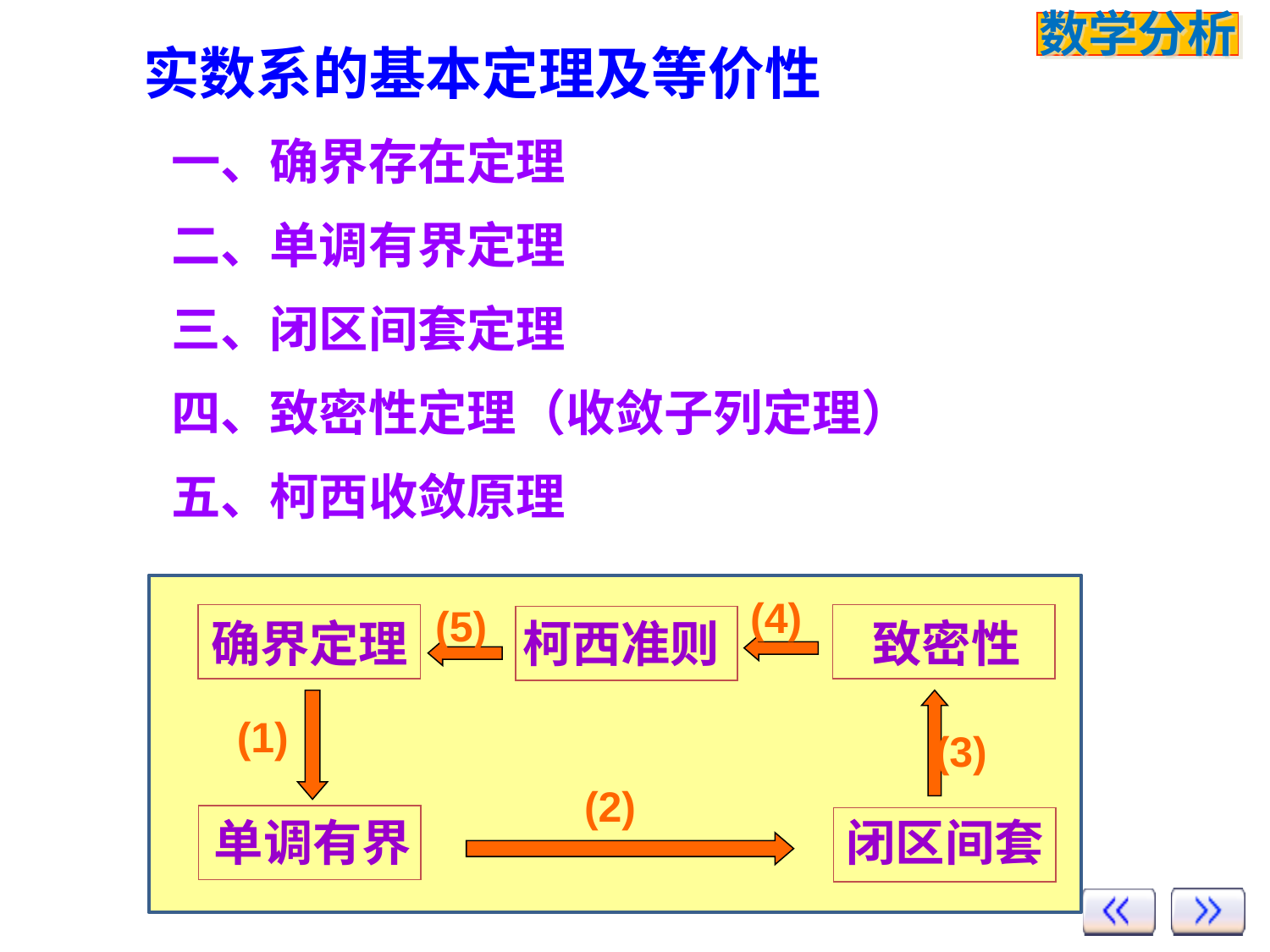

实数系的基本定理及等价性
一、确界存在定理
二、单调有界定理
三、闭区间套定理
四、致密性定理（收敛子列定理）
五、柯西收敛原理

(4)

(5)

柯西准则

确界定理
致密性

(1)

(3)
(2)

单调有界
闭区间套